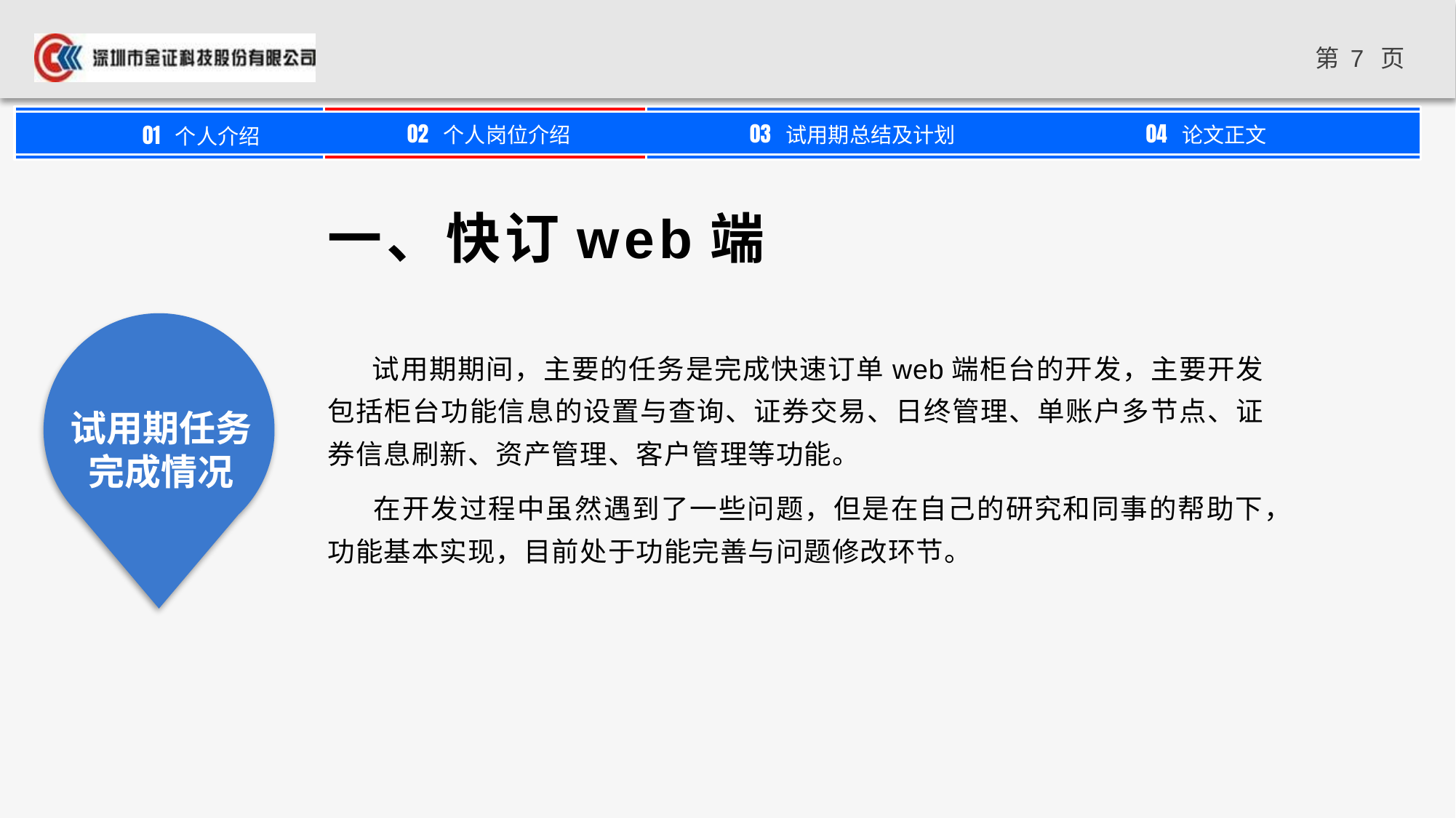

一、快订web端

     试用期期间，主要的任务是完成快速订单web端柜台的开发，主要开发包括柜台功能信息的设置与查询、证券交易、日终管理、单账户多节点、证券信息刷新、资产管理、客户管理等功能。
     在开发过程中虽然遇到了一些问题，但是在自己的研究和同事的帮助下，功能基本实现，目前处于功能完善与问题修改环节。
试用期任务
完成情况